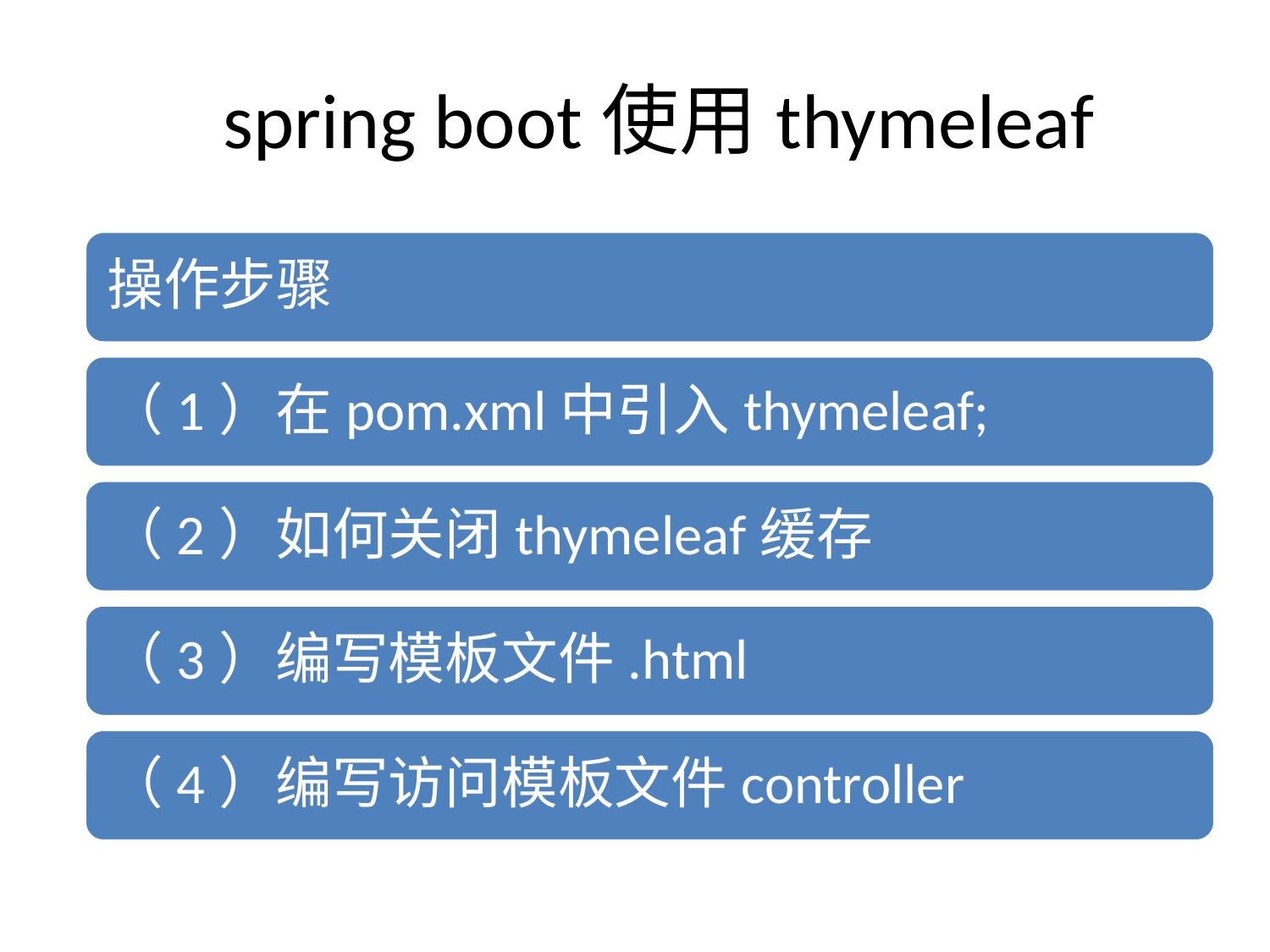

# spring boot使用thymeleaf
操作步骤
（1）在pom.xml中引入thymeleaf;
（2）如何关闭thymeleaf缓存
（3）编写模板文件.html
（4）编写访问模板文件controller